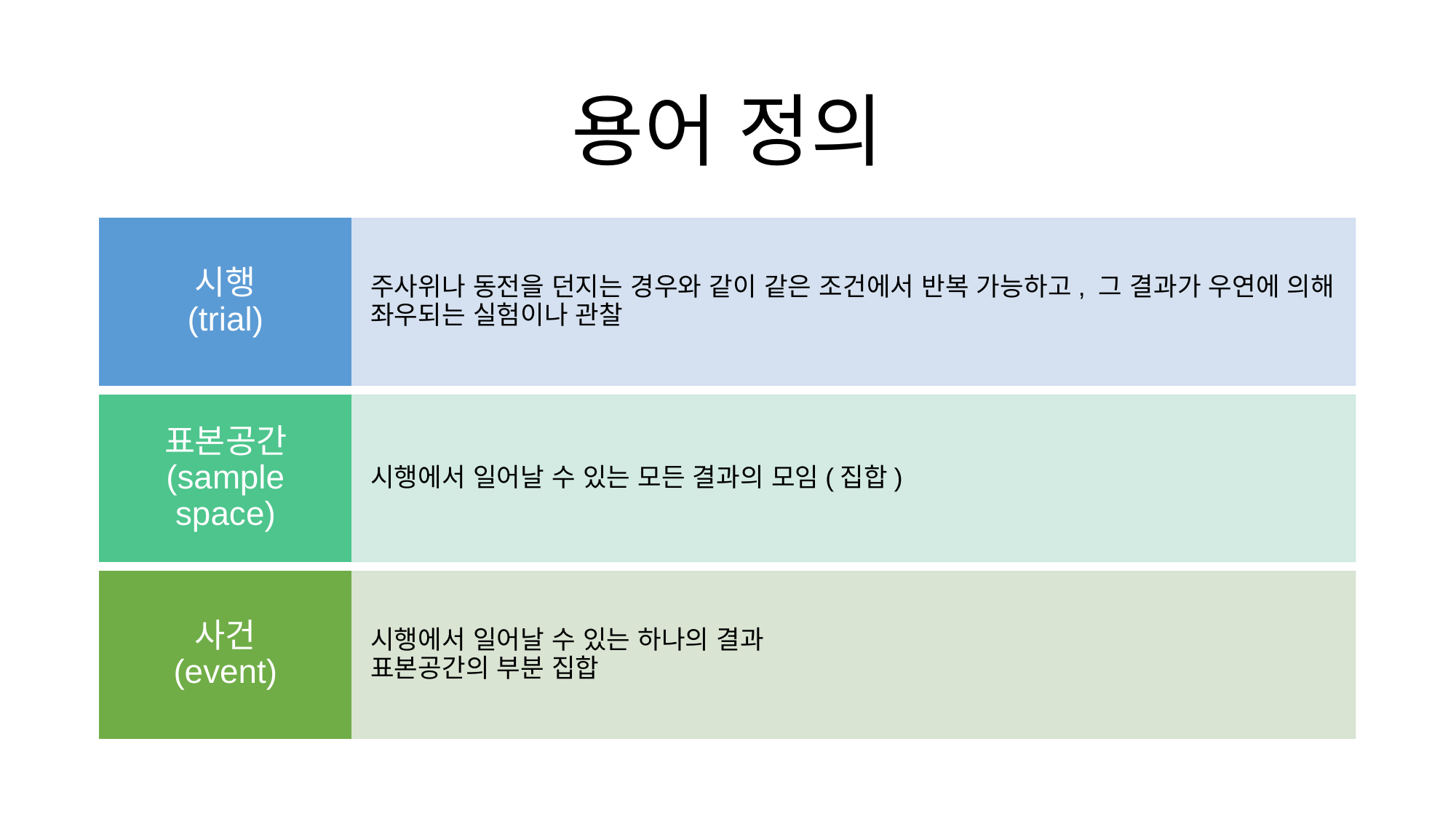

# 용어 정의
주사위나 동전을 던지는 경우와 같이 같은 조건에서 반복 가능하고, 그 결과가 우연에 의해 좌우되는 실험이나 관찰
시행
(trial)
시행에서 일어날 수 있는 모든 결과의 모임(집합)
표본공간
(sample space)
시행에서 일어날 수 있는 하나의 결과
표본공간의 부분 집합
사건
(event)